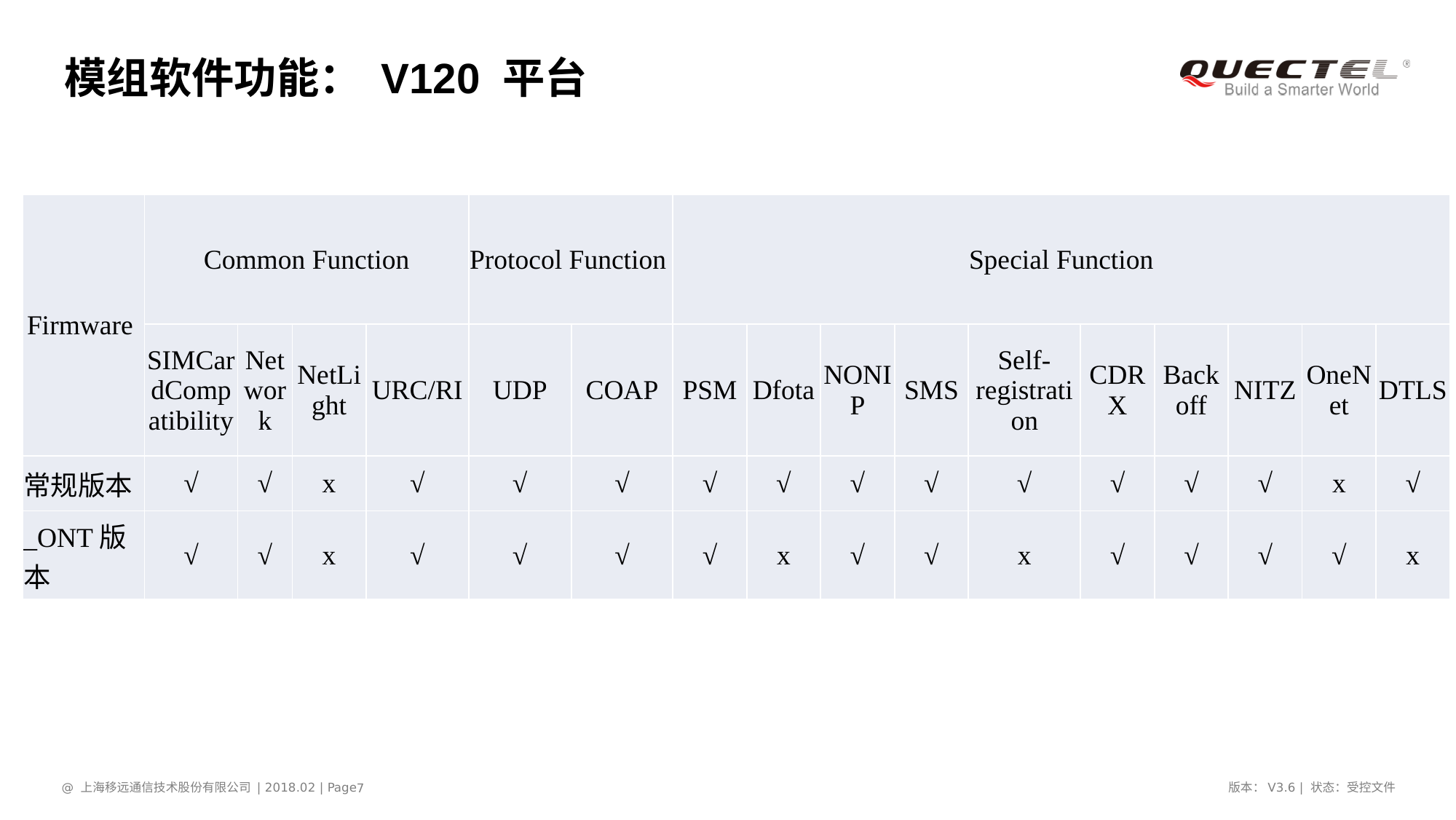

# 模组软件功能： V120 平台
| Firmware | Common Function |  |  |  | Protocol Function |  | Special Function |  |  |  |  |  |  |  |  |  |
| --- | --- | --- | --- | --- | --- | --- | --- | --- | --- | --- | --- | --- | --- | --- | --- | --- |
|  | SIMCardCompatibility | Network | NetLight | URC/RI | UDP | COAP | PSM | Dfota | NONIP | SMS | Self-registration | CDRX | Back off | NITZ | OneNet | DTLS |
| 常规版本 | √ | √ | x | √ | √ | √ | √ | √ | √ | √ | √ | √ | √ | √ | x | √ |
| \_ONT版本 | √ | √ | x | √ | √ | √ | √ | x | √ | √ | x | √ | √ | √ | √ | x |